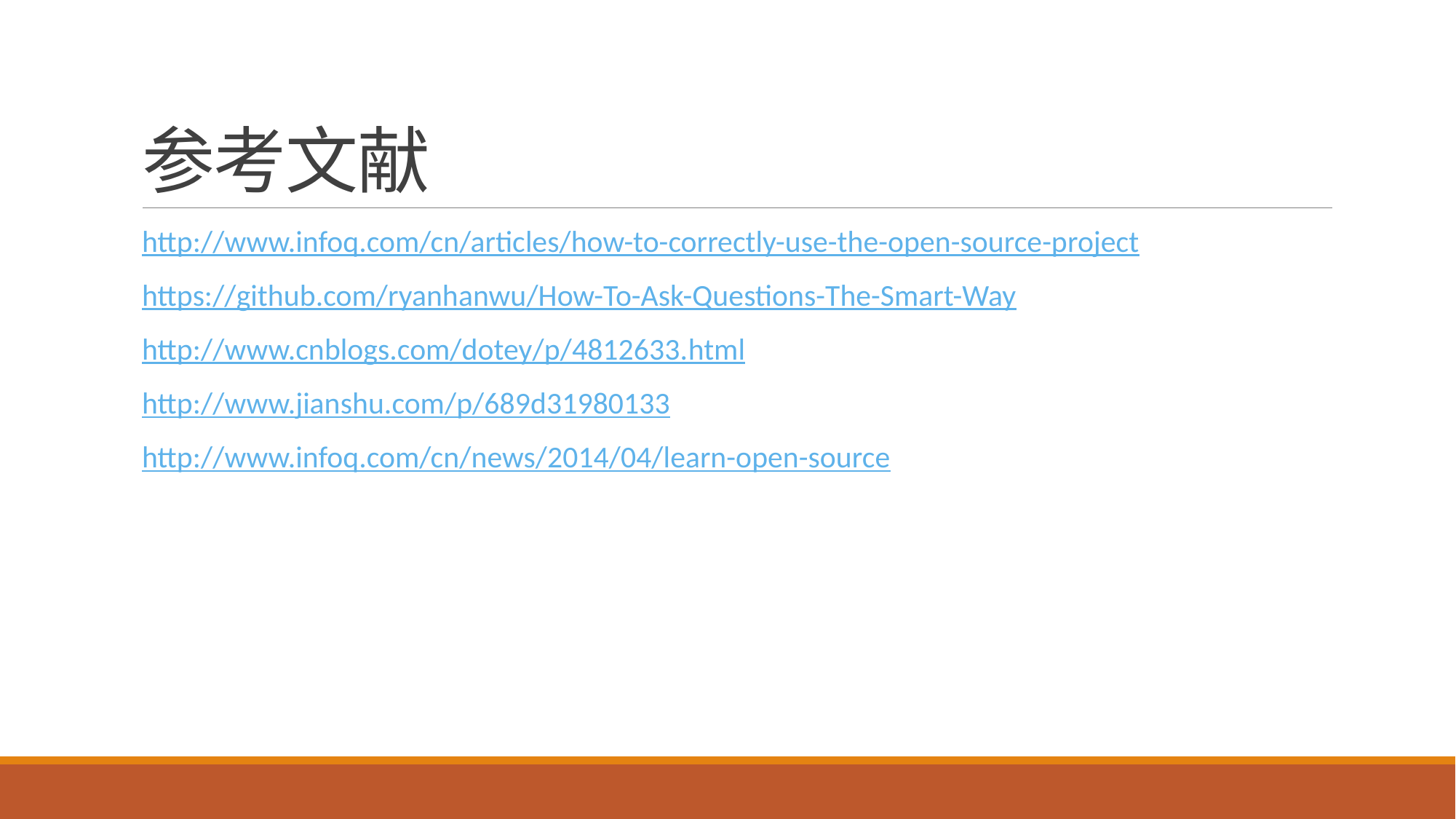

# 参考文献
http://www.infoq.com/cn/articles/how-to-correctly-use-the-open-source-project
https://github.com/ryanhanwu/How-To-Ask-Questions-The-Smart-Way
http://www.cnblogs.com/dotey/p/4812633.html
http://www.jianshu.com/p/689d31980133
http://www.infoq.com/cn/news/2014/04/learn-open-source